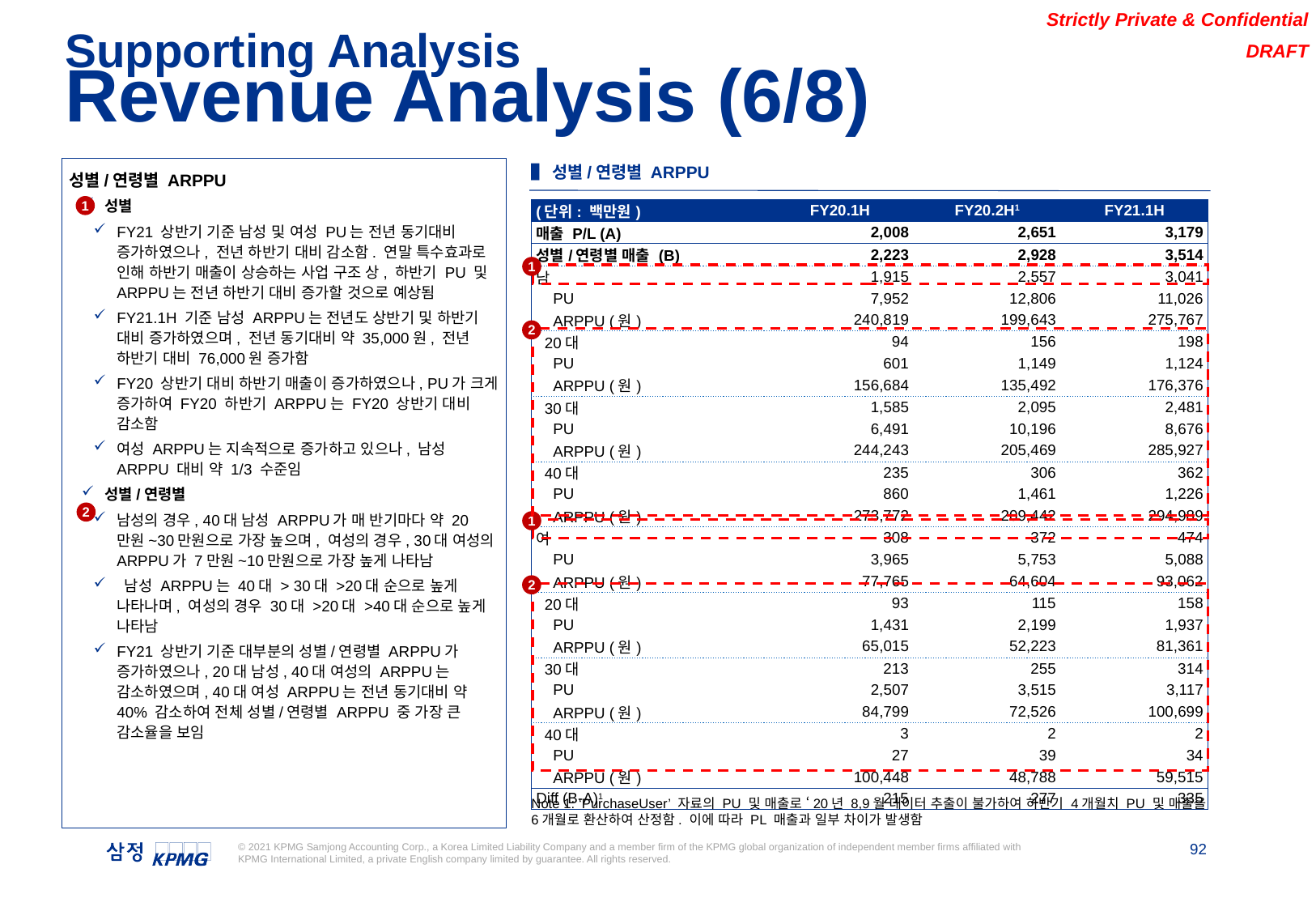

Supporting Analysis
Revenue Analysis (6/8)
▌성별/연령별 ARPPU

성별/연령별 ARPPU
성별
FY21 상반기 기준 남성 및 여성 PU는 전년 동기대비 증가하였으나, 전년 하반기 대비 감소함. 연말 특수효과로 인해 하반기 매출이 상승하는 사업 구조 상, 하반기 PU 및 ARPPU는 전년 하반기 대비 증가할 것으로 예상됨
FY21.1H 기준 남성 ARPPU는 전년도 상반기 및 하반기 대비 증가하였으며, 전년 동기대비 약 35,000원, 전년 하반기 대비 76,000원 증가함
FY20 상반기 대비 하반기 매출이 증가하였으나, PU가 크게 증가하여 FY20 하반기 ARPPU는 FY20 상반기 대비 감소함
여성 ARPPU는 지속적으로 증가하고 있으나, 남성 ARPPU 대비 약 1/3 수준임
성별/연령별
남성의 경우, 40대 남성 ARPPU가 매 반기마다 약 20만원~30만원으로 가장 높으며, 여성의 경우, 30대 여성의 ARPPU가 7만원~10만원으로 가장 높게 나타남
 남성 ARPPU는 40대 > 30대 >20대 순으로 높게 나타나며, 여성의 경우 30대 >20대 >40대 순으로 높게 나타남
FY21 상반기 기준 대부분의 성별/연령별 ARPPU가 증가하였으나, 20대 남성, 40대 여성의 ARPPU는 감소하였으며, 40대 여성 ARPPU는 전년 동기대비 약 40% 감소하여 전체 성별/연령별 ARPPU 중 가장 큰 감소율을 보임
1
| (단위: 백만원) | FY20.1H | FY20.2H1 | FY21.1H |
| --- | --- | --- | --- |
| 매출 P/L (A) | 2,008 | 2,651 | 3,179 |
| 성별/연령별 매출 (B) | 2,223 | 2,928 | 3,514 |
| 남 | 1,915 | 2,557 | 3,041 |
| PU | 7,952 | 12,806 | 11,026 |
| ARPPU (원) | 240,819 | 199,643 | 275,767 |
| 20대 | 94 | 156 | 198 |
| PU | 601 | 1,149 | 1,124 |
| ARPPU (원) | 156,684 | 135,492 | 176,376 |
| 30대 | 1,585 | 2,095 | 2,481 |
| PU | 6,491 | 10,196 | 8,676 |
| ARPPU (원) | 244,243 | 205,469 | 285,927 |
| 40대 | 235 | 306 | 362 |
| PU | 860 | 1,461 | 1,226 |
| ARPPU (원) | 273,772 | 209,442 | 294,989 |
| 여 | 308 | 372 | 474 |
| PU | 3,965 | 5,753 | 5,088 |
| ARPPU (원) | 77,765 | 64,604 | 93,062 |
| 20대 | 93 | 115 | 158 |
| PU | 1,431 | 2,199 | 1,937 |
| ARPPU (원) | 65,015 | 52,223 | 81,361 |
| 30대 | 213 | 255 | 314 |
| PU | 2,507 | 3,515 | 3,117 |
| ARPPU (원) | 84,799 | 72,526 | 100,699 |
| 40대 | 3 | 2 | 2 |
| PU | 27 | 39 | 34 |
| ARPPU (원) | 100,448 | 48,788 | 59,515 |
| Diff (B-A)1 | 215 | 277 | 335 |
1

2

2
1

2

Note 1: ‘PurchaseUser’ 자료의 PU 및 매출로 ‘20년 8,9월 데이터 추출이 불가하여 하반기 4개월치 PU 및 매출을 6개월로 환산하여 산정함. 이에 따라 PL 매출과 일부 차이가 발생함